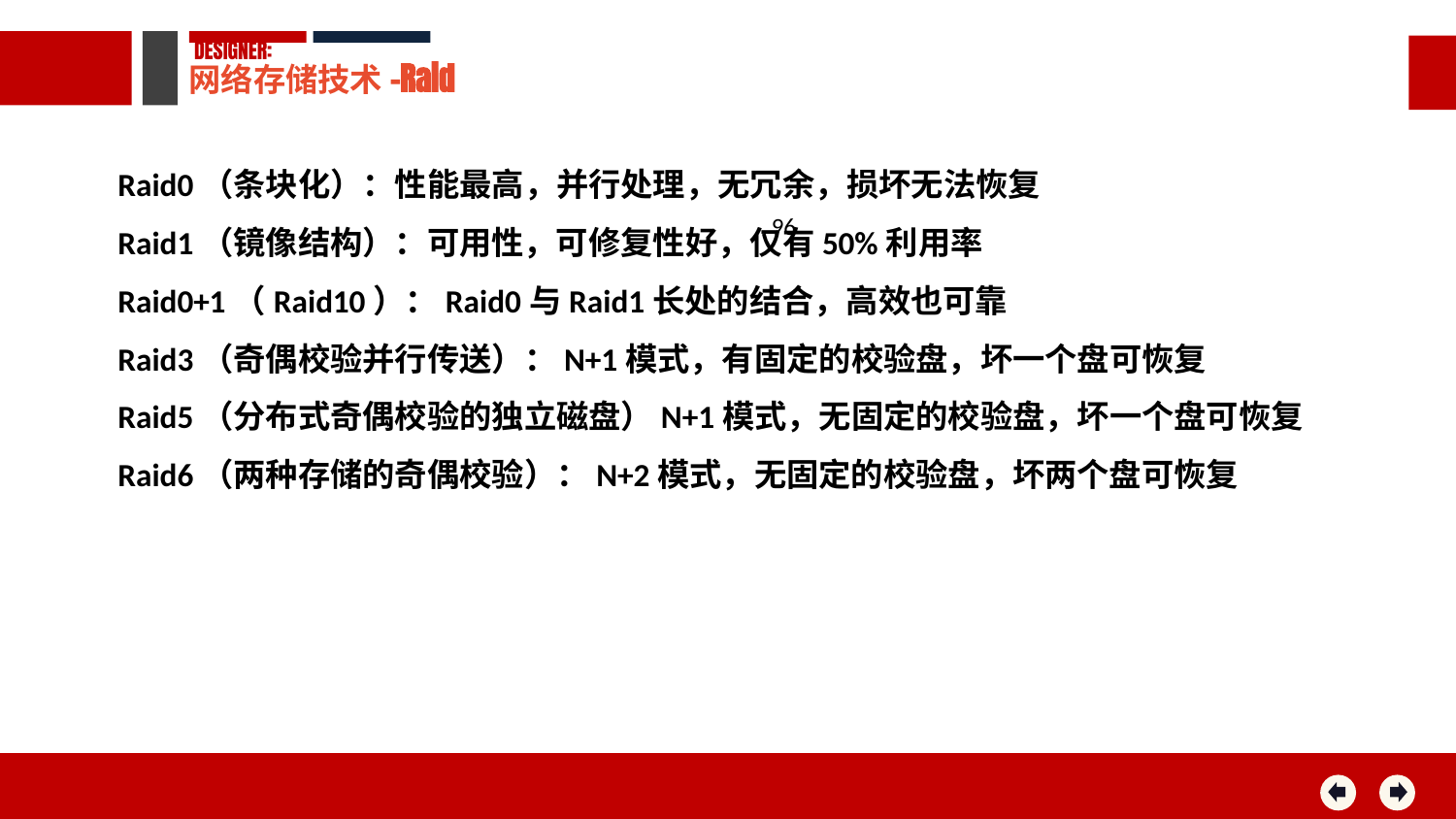

DESIGNER:
网络存储技术-Raid
Raid0（条块化）：性能最高，并行处理，无冗余，损坏无法恢复
Raid1（镜像结构）：可用性，可修复性好，仅有50%利用率
Raid0+1（Raid10）：Raid0与Raid1长处的结合，高效也可靠
Raid3（奇偶校验并行传送）：N+1模式，有固定的校验盘，坏一个盘可恢复
Raid5（分布式奇偶校验的独立磁盘）N+1模式，无固定的校验盘，坏一个盘可恢复
Raid6（两种存储的奇偶校验）：N+2模式，无固定的校验盘，坏两个盘可恢复
96